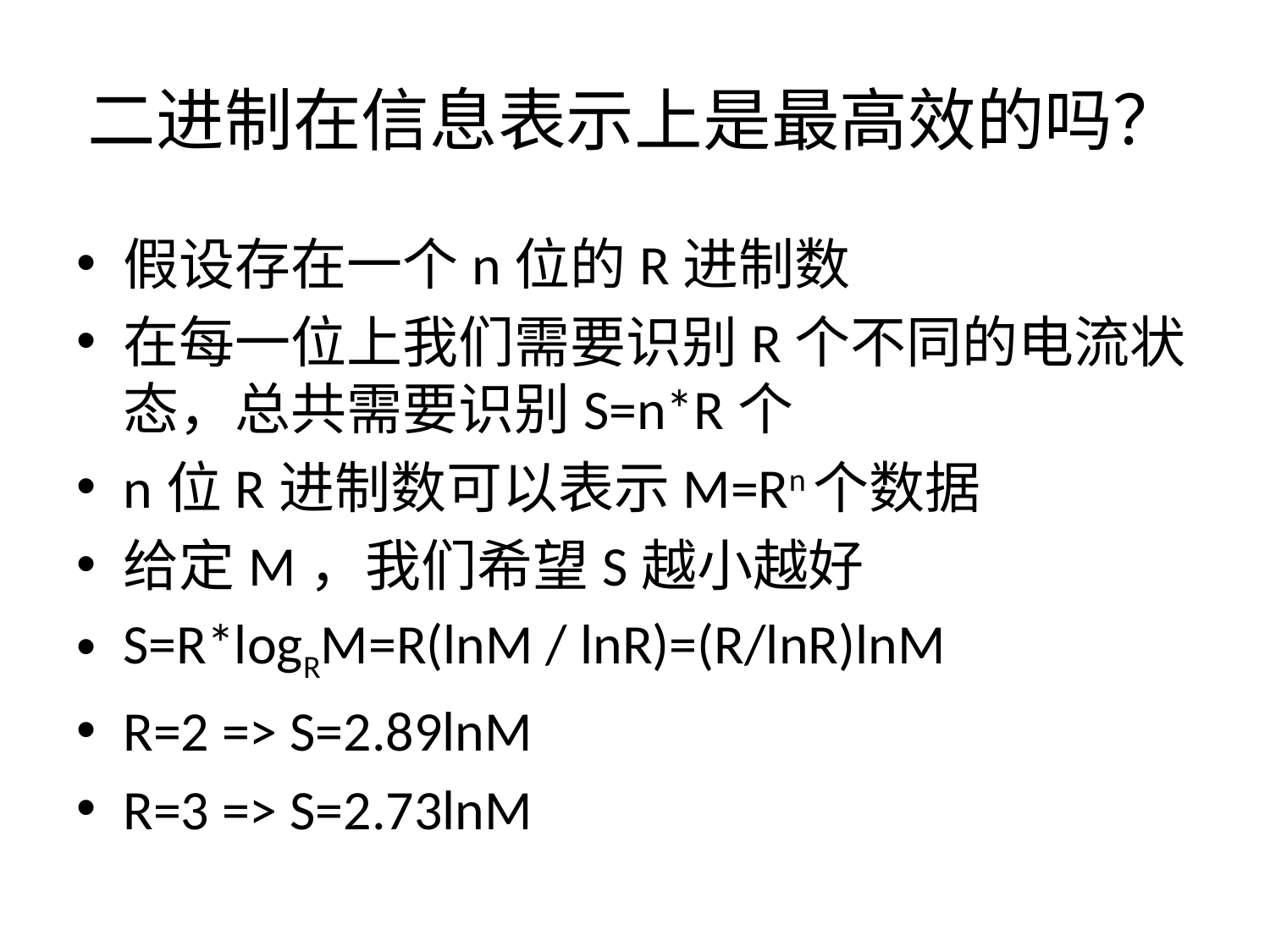

# 二进制在信息表示上是最高效的吗？
假设存在一个n位的R进制数
在每一位上我们需要识别R个不同的电流状态，总共需要识别S=n*R个
n位R进制数可以表示M=Rn个数据
给定M，我们希望S越小越好
S=R*logRM=R(lnM / lnR)=(R/lnR)lnM
R=2 => S=2.89lnM
R=3 => S=2.73lnM